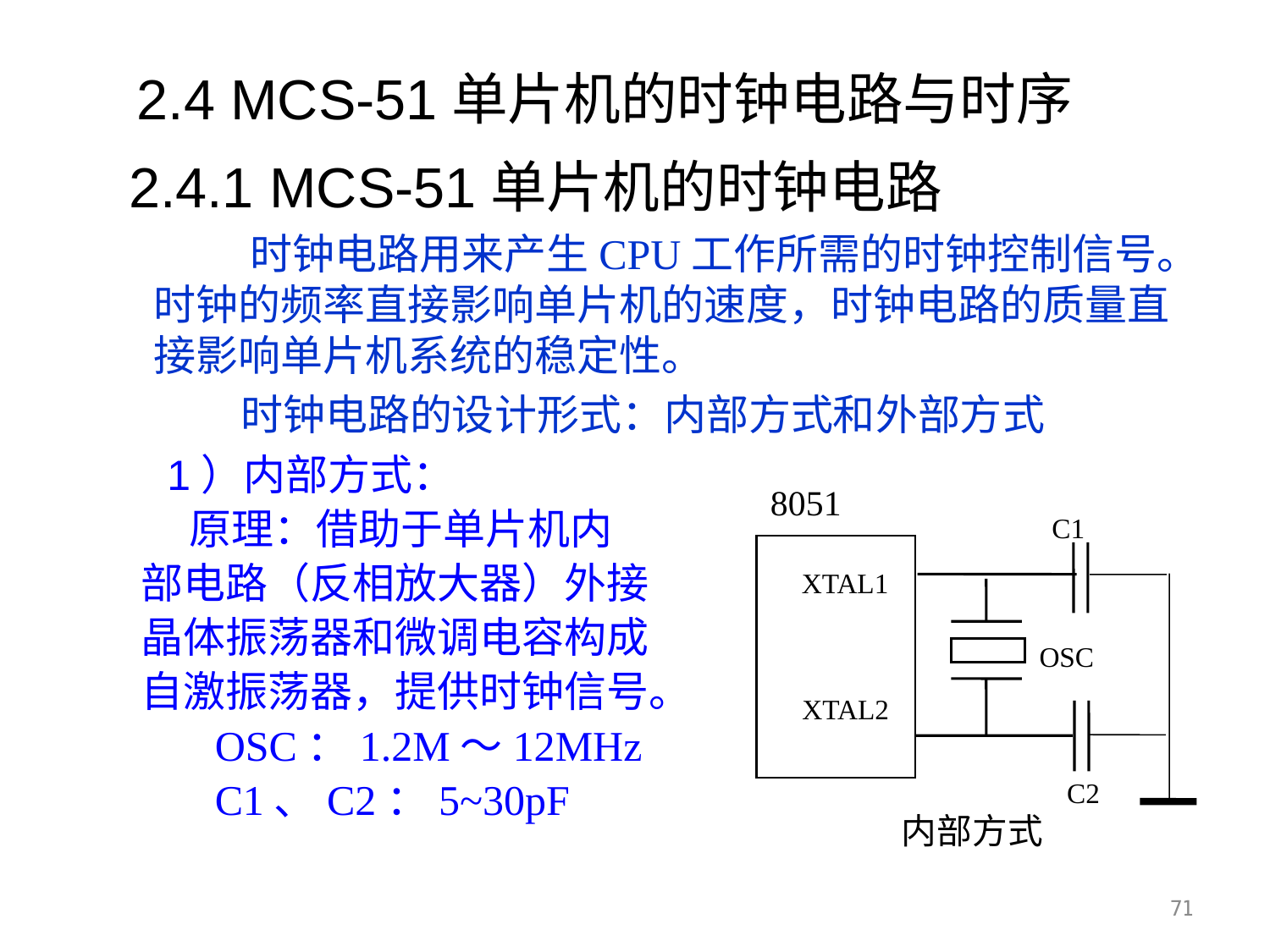

# 2.4 MCS-51单片机的时钟电路与时序
2.4.1 MCS-51单片机的时钟电路
     时钟电路用来产生CPU工作所需的时钟控制信号。时钟的频率直接影响单片机的速度，时钟电路的质量直接影响单片机系统的稳定性。
    时钟电路的设计形式：内部方式和外部方式

1）内部方式：
    原理：借助于单片机内
部电路（反相放大器）外接
晶体振荡器和微调电容构成
自激振荡器，提供时钟信号。
       OSC：1.2M～12MHz
       C1、C2：5~30pF
8051
C1

XTAL1

OSC

XTAL2

C2

内部方式
71